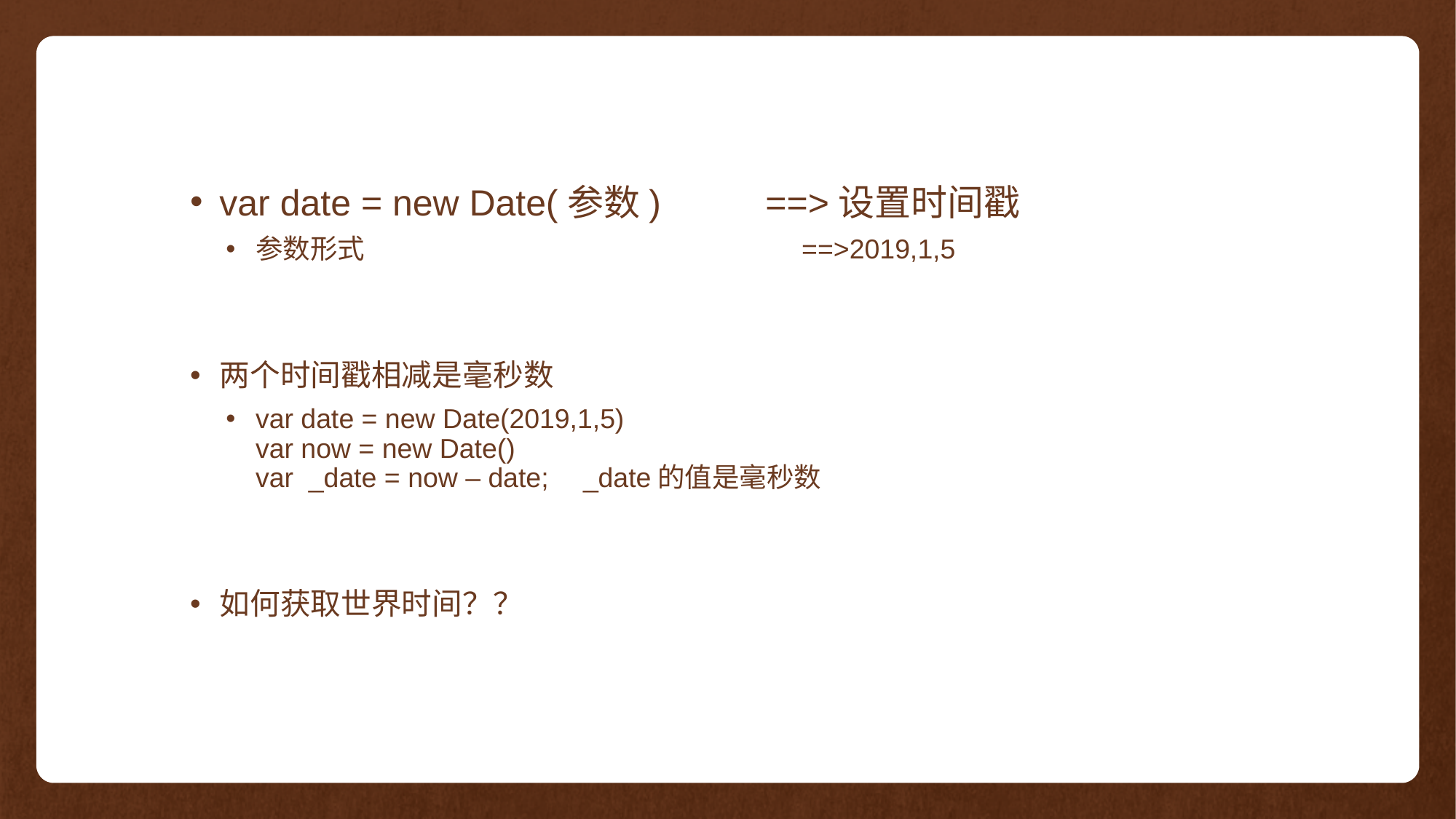

var date = new Date(参数)	==>设置时间戳
参数形式				==>2019,1,5

两个时间戳相减是毫秒数
var date = new Date(2019,1,5)
var now = new Date()
var  _date = now – date;	_date的值是毫秒数

如何获取世界时间？？